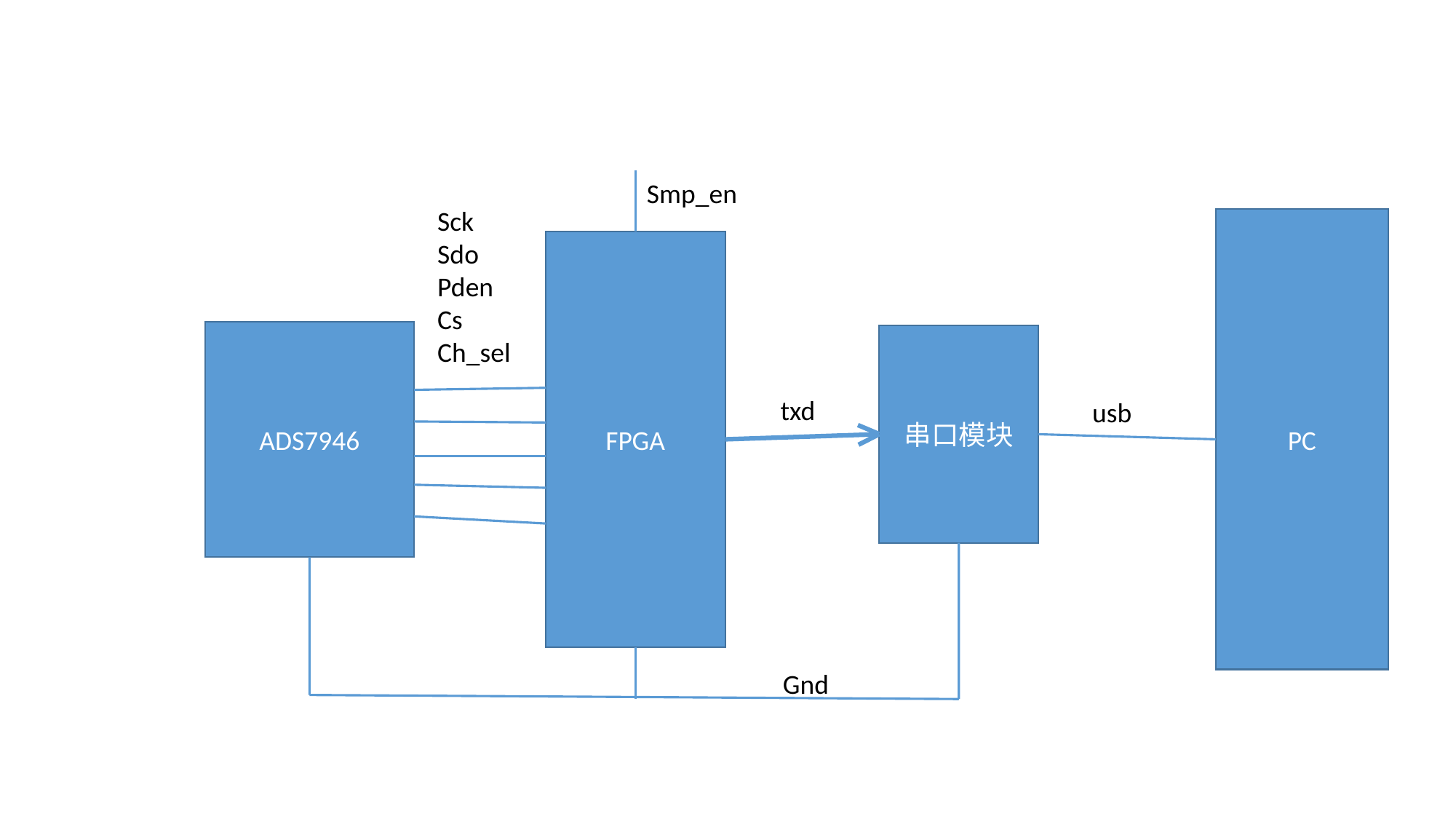

Smp_en
Sck
Sdo
Pden
Cs
Ch_sel
PC
FPGA
ADS7946
串口模块
txd
usb
Gnd